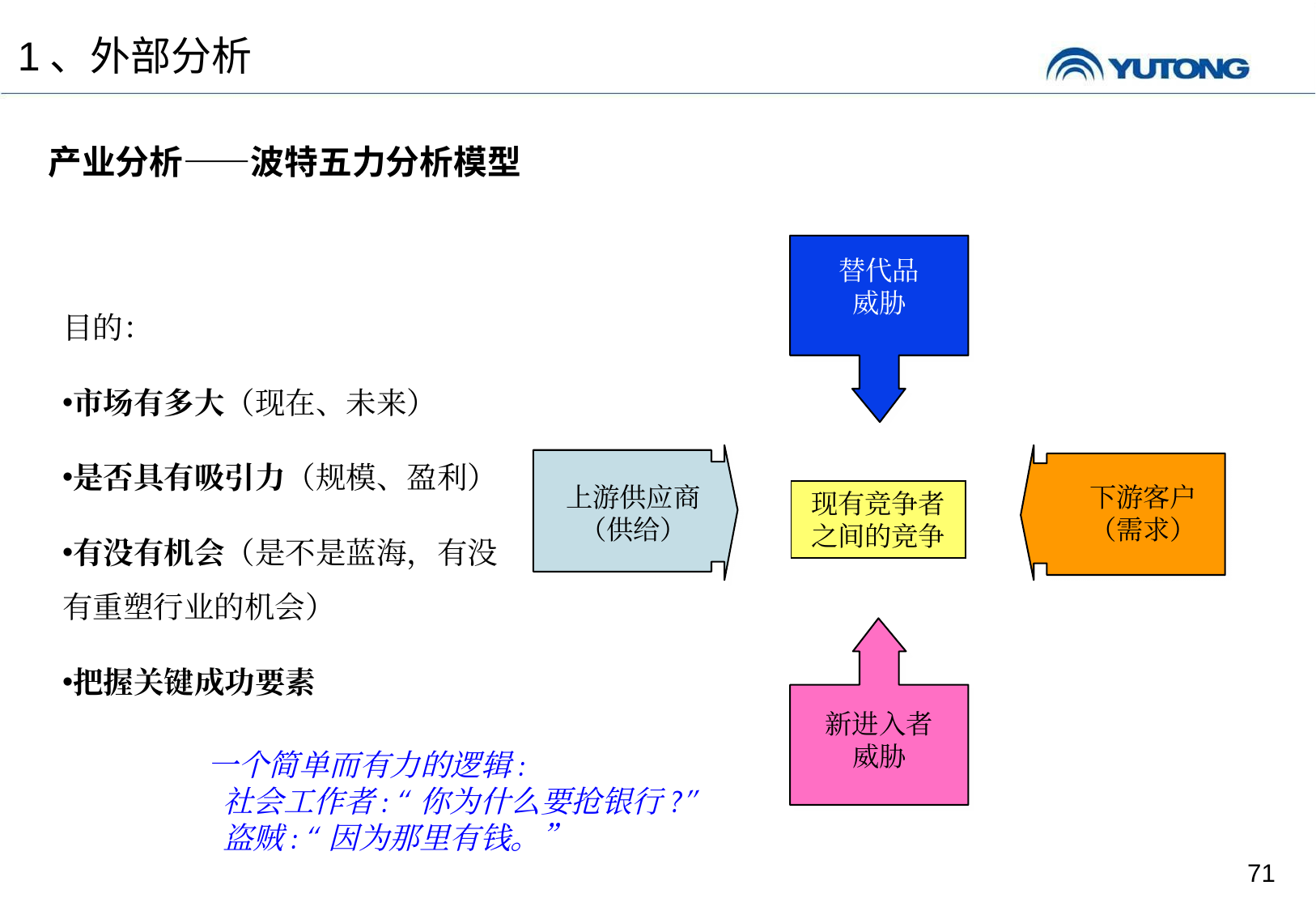

1、外部分析
产业分析——波特五力分析模型

替代品
威胁
目的：
市场有多大（现在、未来）
是否具有吸引力（规模、盈利）
有没有机会（是不是蓝海，有没有重塑行业的机会）
把握关键成功要素

上游供应商
（供给）

下游客户
（需求）
现有竞争者
之间的竞争

新进入者威胁
一个简单而有力的逻辑:
 社会工作者: “你为什么要抢银行?”
 盗贼: “因为那里有钱。”
71